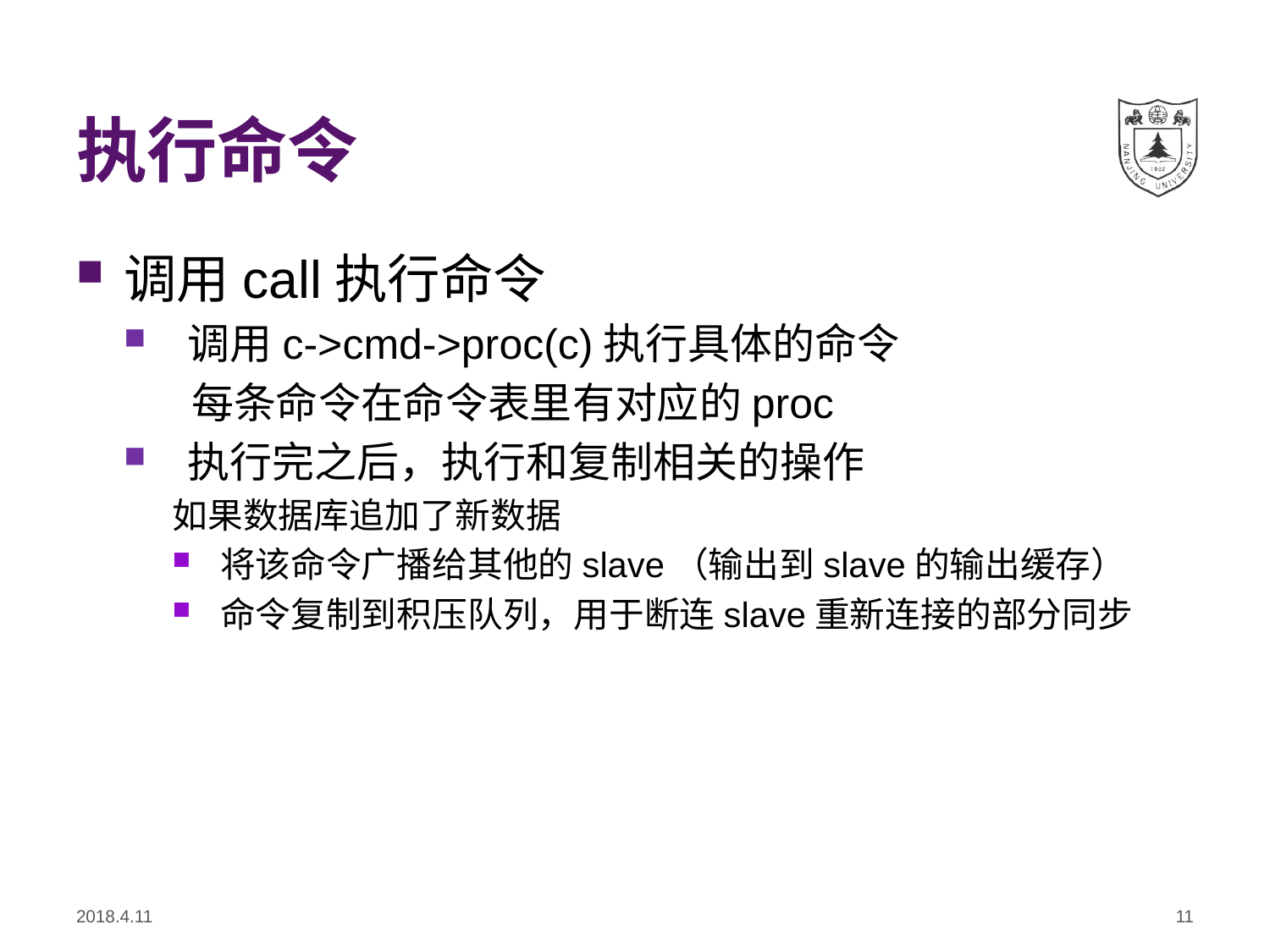

# 执行命令
调用call执行命令
调用c->cmd->proc(c)执行具体的命令
      每条命令在命令表里有对应的proc
执行完之后，执行和复制相关的操作
如果数据库追加了新数据
将该命令广播给其他的slave（输出到slave的输出缓存）
命令复制到积压队列，用于断连slave重新连接的部分同步

2018.4.11

11